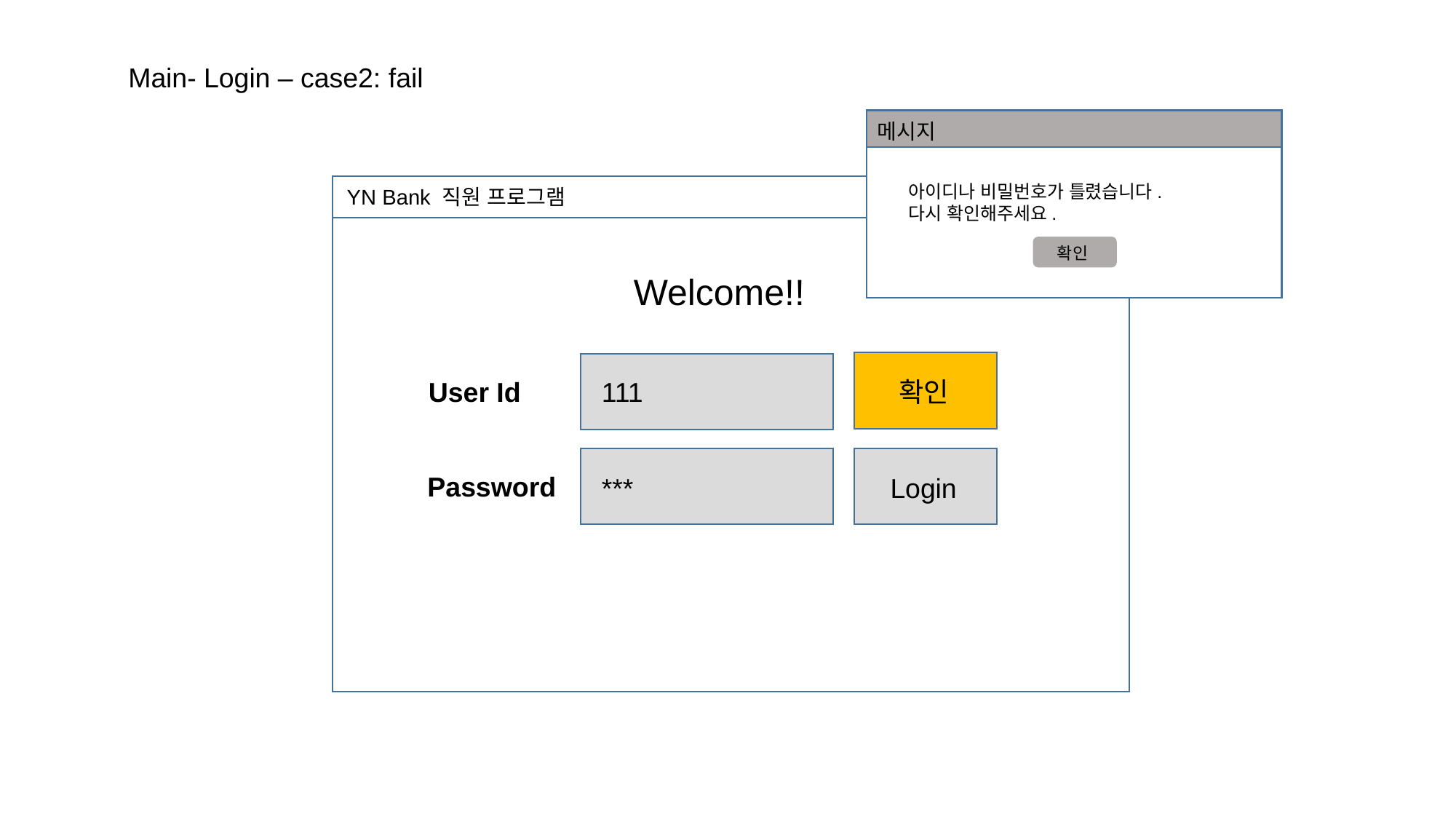

Main- Login – case2: fail

메시지
아이디나 비밀번호가 틀렸습니다.
다시 확인해주세요.

YN Bank 직원 프로그램
User Id

확인
Welcome!!

User Id
111
  확인

Password
***
  Login